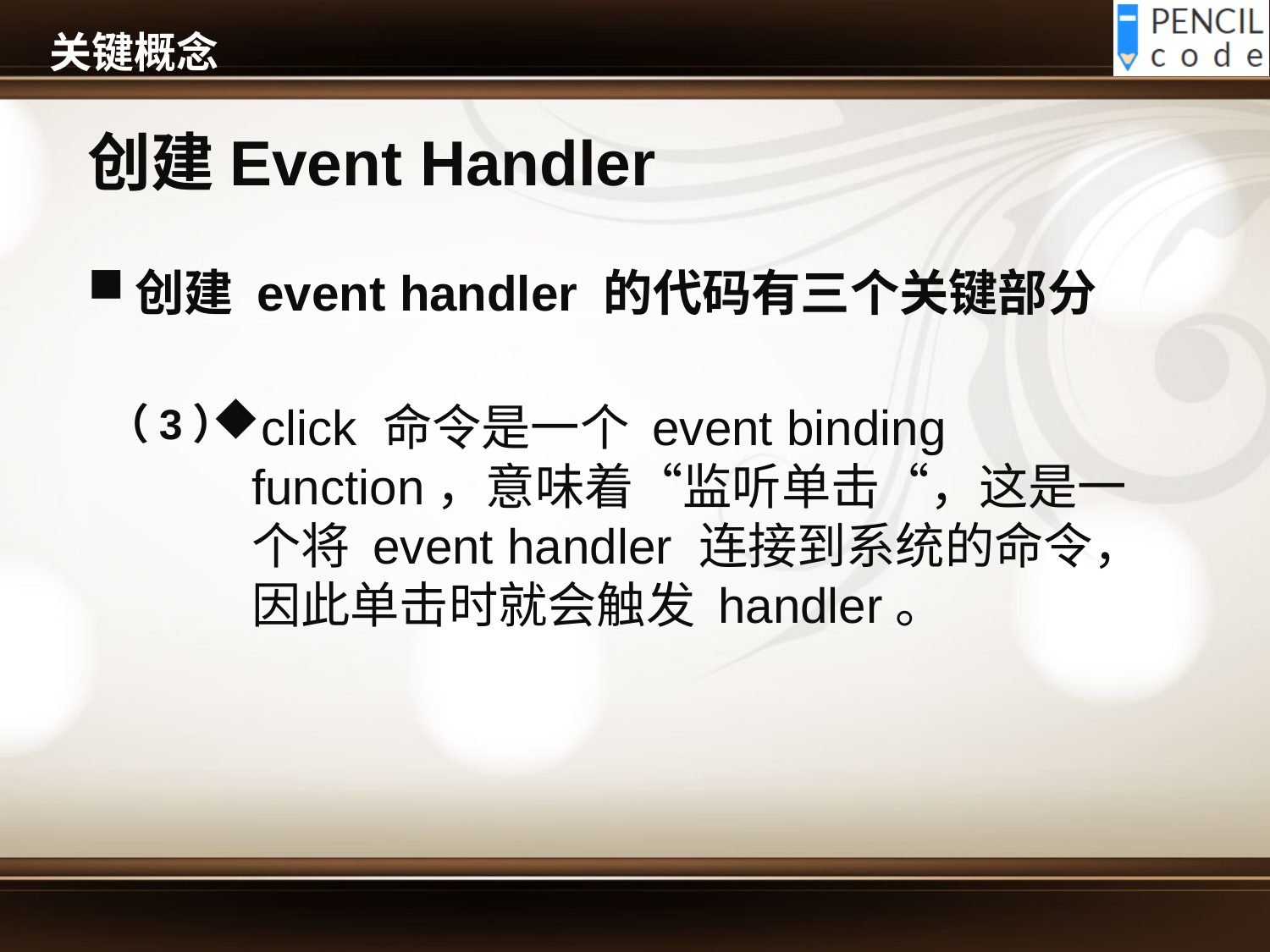

# 关键概念
创建Event Handler
创建 event handler 的代码有三个关键部分
click 命令是一个 event binding function，意味着“监听单击“，这是一个将 event handler 连接到系统的命令，因此单击时就会触发 handler。
（3）